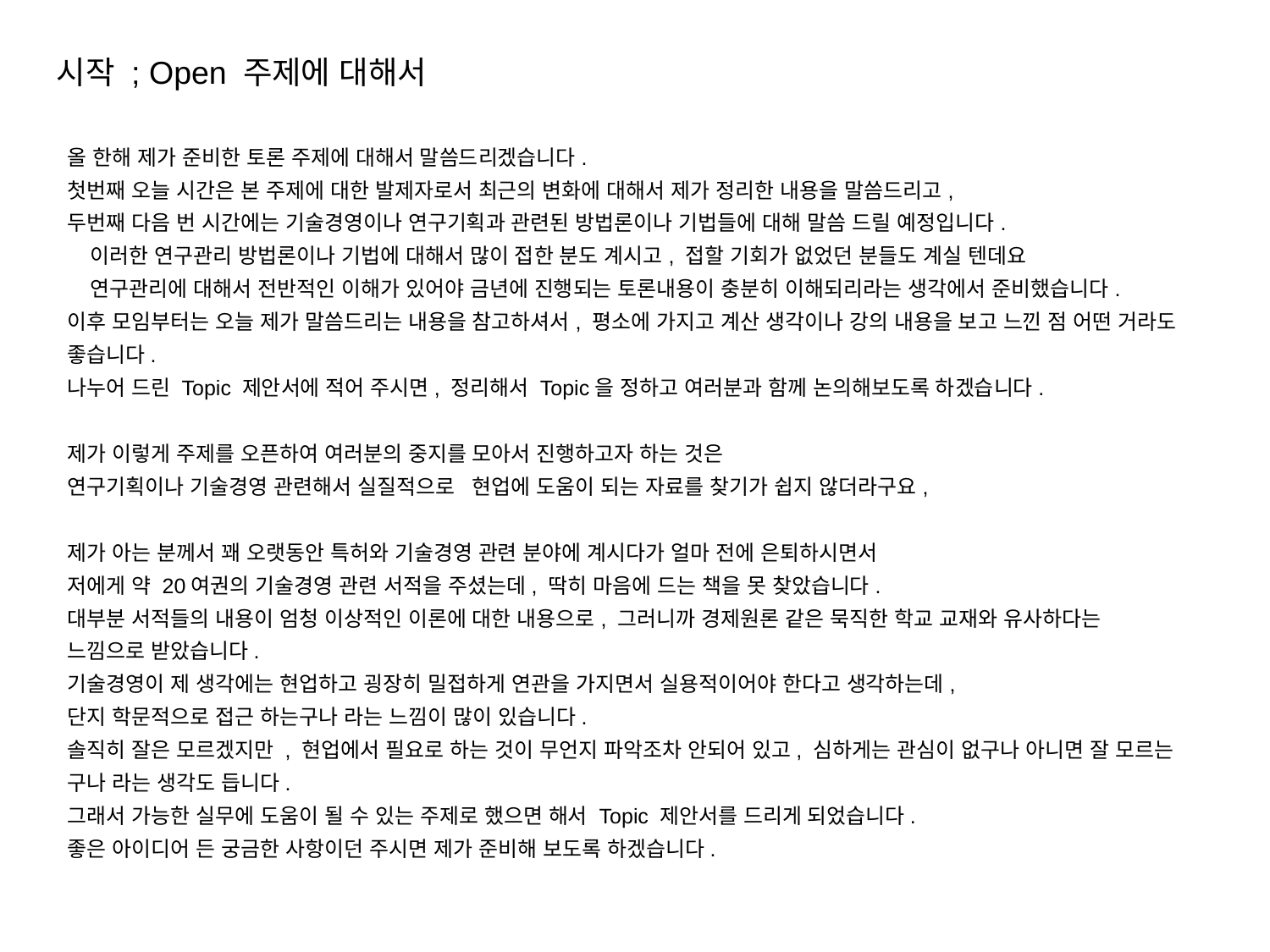

시작 ; Open 주제에 대해서
올 한해 제가 준비한 토론 주제에 대해서 말씀드리겠습니다.
첫번째 오늘 시간은 본 주제에 대한 발제자로서 최근의 변화에 대해서 제가 정리한 내용을 말씀드리고,
두번째 다음 번 시간에는 기술경영이나 연구기획과 관련된 방법론이나 기법들에 대해 말씀 드릴 예정입니다.
   이러한 연구관리 방법론이나 기법에 대해서 많이 접한 분도 계시고, 접할 기회가 없었던 분들도 계실 텐데요
   연구관리에 대해서 전반적인 이해가 있어야 금년에 진행되는 토론내용이 충분히 이해되리라는 생각에서 준비했습니다.
이후 모임부터는 오늘 제가 말씀드리는 내용을 참고하셔서, 평소에 가지고 계산 생각이나 강의 내용을 보고 느낀 점 어떤 거라도 좋습니다.
나누어 드린 Topic 제안서에 적어 주시면, 정리해서 Topic을 정하고 여러분과 함께 논의해보도록 하겠습니다.

제가 이렇게 주제를 오픈하여 여러분의 중지를 모아서 진행하고자 하는 것은
연구기획이나 기술경영 관련해서 실질적으로   현업에 도움이 되는 자료를 찾기가 쉽지 않더라구요,

제가 아는 분께서 꽤 오랫동안 특허와 기술경영 관련 분야에 계시다가 얼마 전에 은퇴하시면서
저에게 약 20여권의 기술경영 관련 서적을 주셨는데, 딱히 마음에 드는 책을 못 찾았습니다.
대부분 서적들의 내용이 엄청 이상적인 이론에 대한 내용으로, 그러니까 경제원론 같은 묵직한 학교 교재와 유사하다는 느낌으로 받았습니다.
기술경영이 제 생각에는 현업하고 굉장히 밀접하게 연관을 가지면서 실용적이어야 한다고 생각하는데,
단지 학문적으로 접근 하는구나 라는 느낌이 많이 있습니다.
솔직히 잘은 모르겠지만 , 현업에서 필요로 하는 것이 무언지 파악조차 안되어 있고, 심하게는 관심이 없구나 아니면 잘 모르는 구나 라는 생각도 듭니다.
그래서 가능한 실무에 도움이 될 수 있는 주제로 했으면 해서 Topic 제안서를 드리게 되었습니다.
좋은 아이디어 든 궁금한 사항이던 주시면 제가 준비해 보도록 하겠습니다.